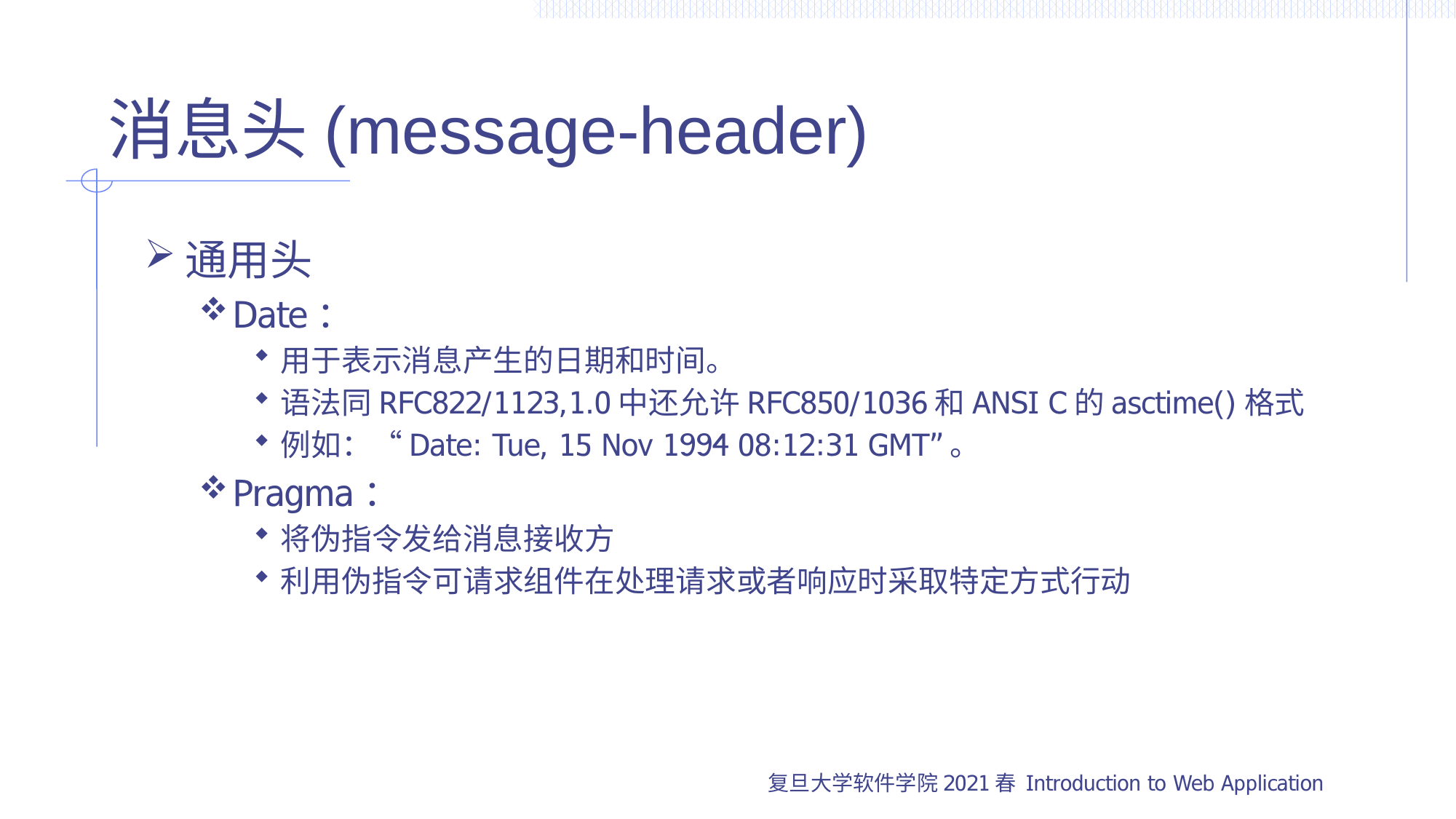

# 消息头(message-header)
通用头
Date：
用于表示消息产生的日期和时间。
语法同RFC822/1123,1.0中还允许RFC850/1036和ANSI C的asctime()格式
例如：“Date: Tue, 15 Nov 1994 08:12:31 GMT”。
Pragma：
将伪指令发给消息接收方
利用伪指令可请求组件在处理请求或者响应时采取特定方式行动